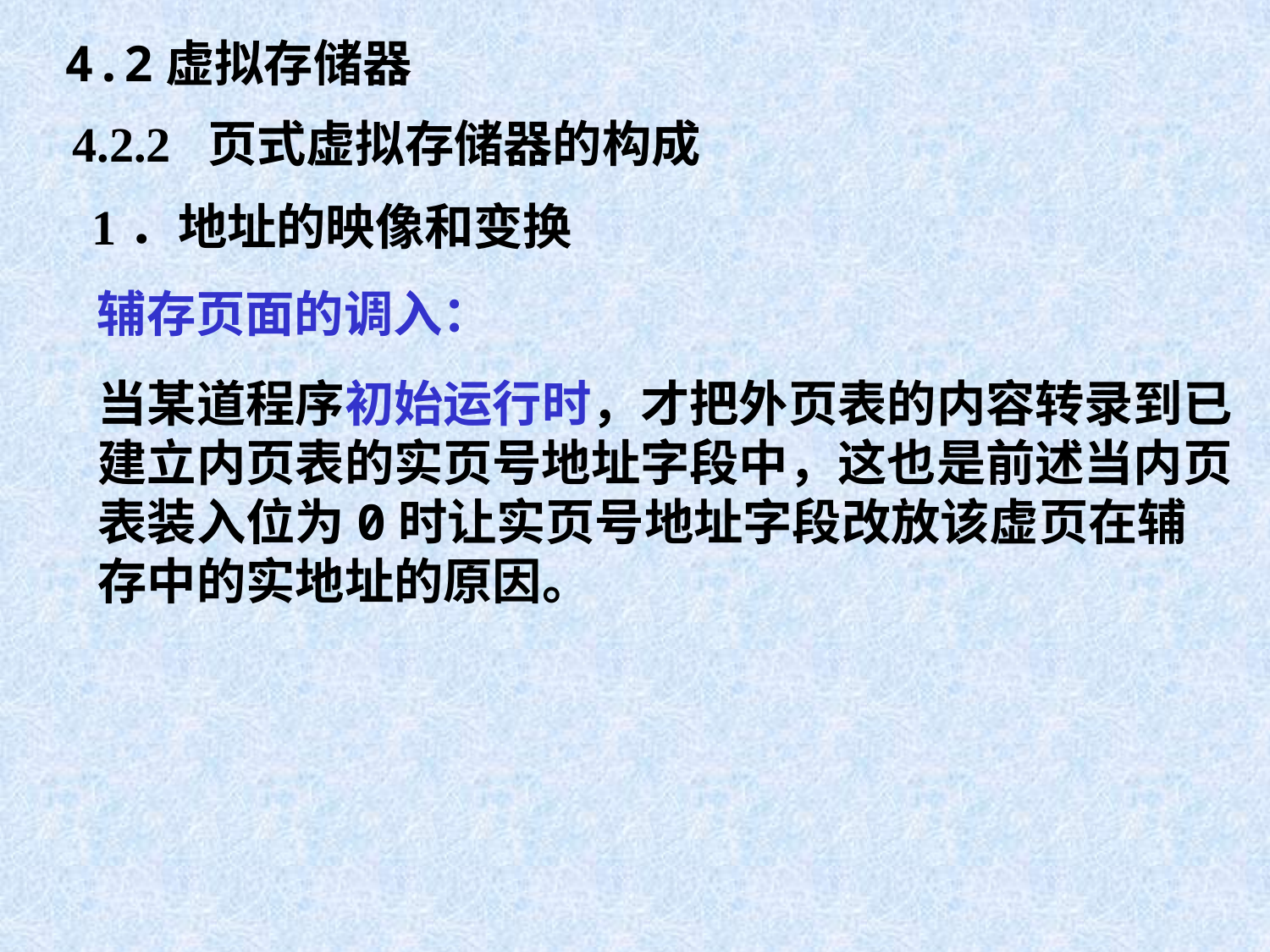

4.2虚拟存储器
4.2.2  页式虚拟存储器的构成
1．地址的映像和变换
辅存页面的调入：
当某道程序初始运行时，才把外页表的内容转录到已建立内页表的实页号地址字段中，这也是前述当内页表装入位为0时让实页号地址字段改放该虚页在辅存中的实地址的原因。